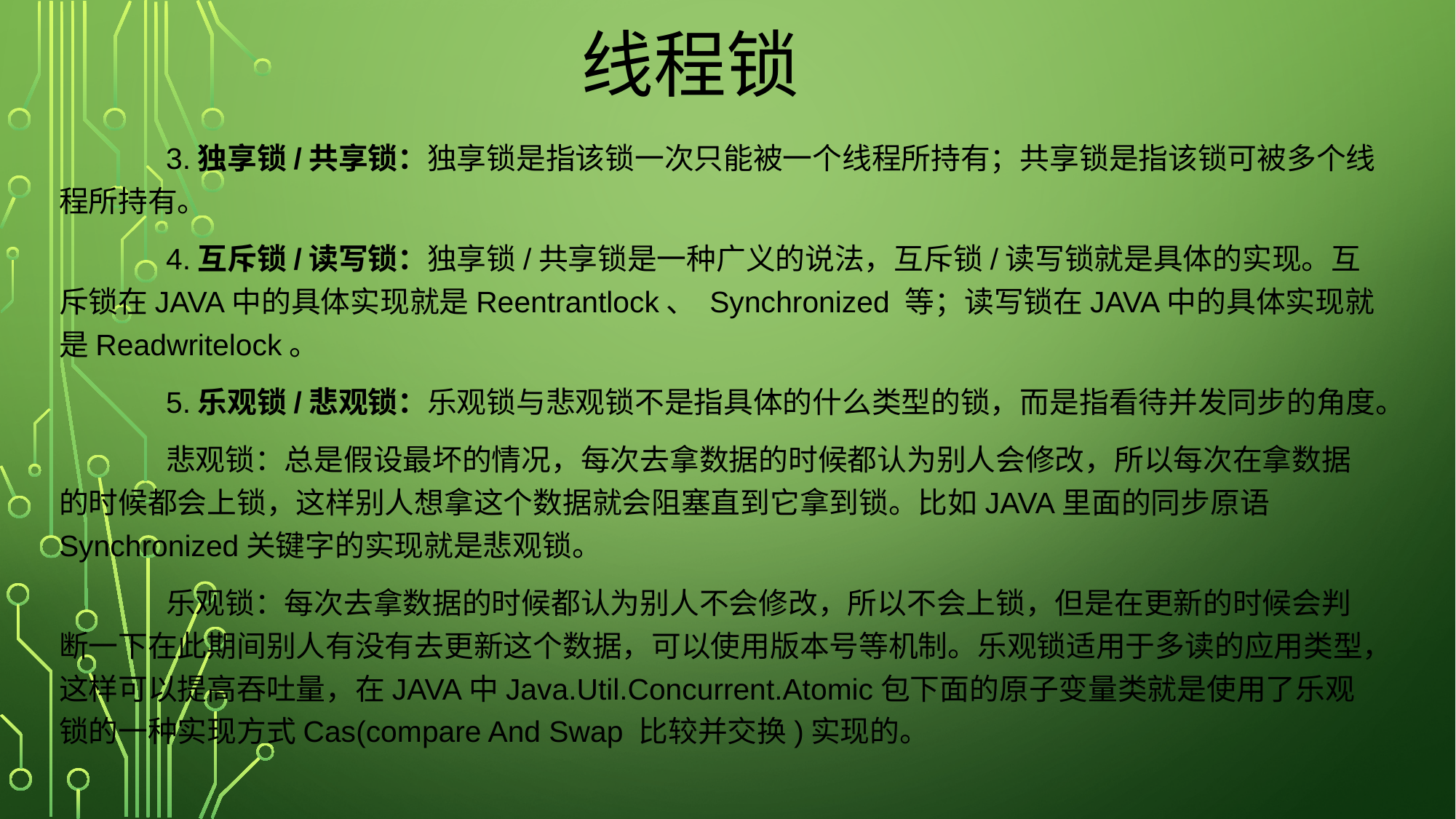

# 线程锁
	3.独享锁/共享锁：独享锁是指该锁一次只能被一个线程所持有；共享锁是指该锁可被多个线程所持有。
	4.互斥锁/读写锁：独享锁/共享锁是一种广义的说法，互斥锁/读写锁就是具体的实现。互斥锁在Java中的具体实现就是Reentrantlock、 Synchronized 等；读写锁在Java中的具体实现就是Readwritelock。
	5.乐观锁/悲观锁：乐观锁与悲观锁不是指具体的什么类型的锁，而是指看待并发同步的角度。
	悲观锁：总是假设最坏的情况，每次去拿数据的时候都认为别人会修改，所以每次在拿数据的时候都会上锁，这样别人想拿这个数据就会阻塞直到它拿到锁。比如Java里面的同步原语Synchronized关键字的实现就是悲观锁。
	乐观锁：每次去拿数据的时候都认为别人不会修改，所以不会上锁，但是在更新的时候会判断一下在此期间别人有没有去更新这个数据，可以使用版本号等机制。乐观锁适用于多读的应用类型，这样可以提高吞吐量，在Java中Java.Util.Concurrent.Atomic包下面的原子变量类就是使用了乐观锁的一种实现方式Cas(compare And Swap 比较并交换)实现的。